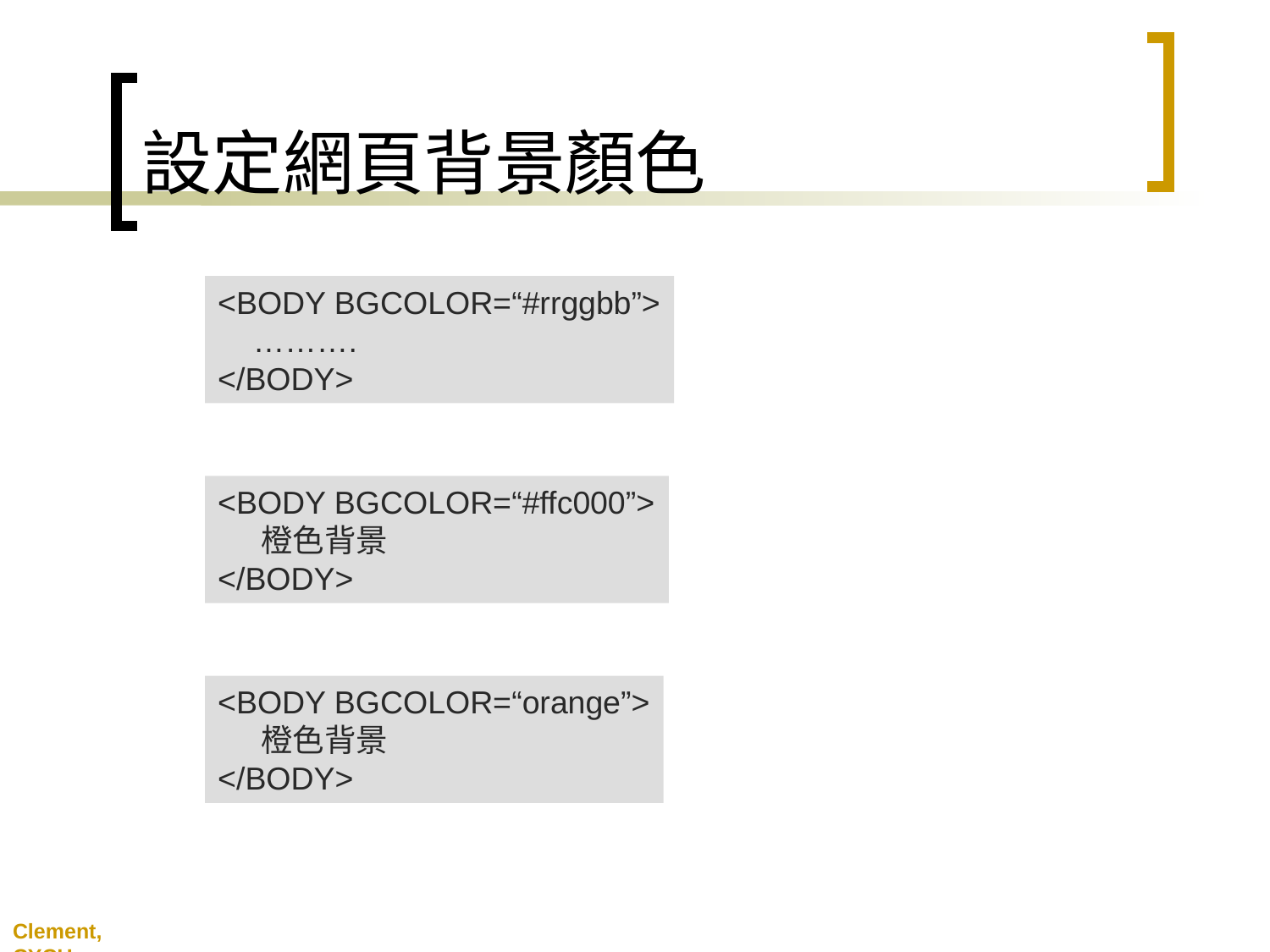

# 設定網頁背景顏色
<BODY BGCOLOR=“#rrggbb”>
    ……….
</BODY>
<BODY BGCOLOR=“#ffc000”>
    橙色背景
</BODY>
<BODY BGCOLOR=“orange”>
    橙色背景
</BODY>